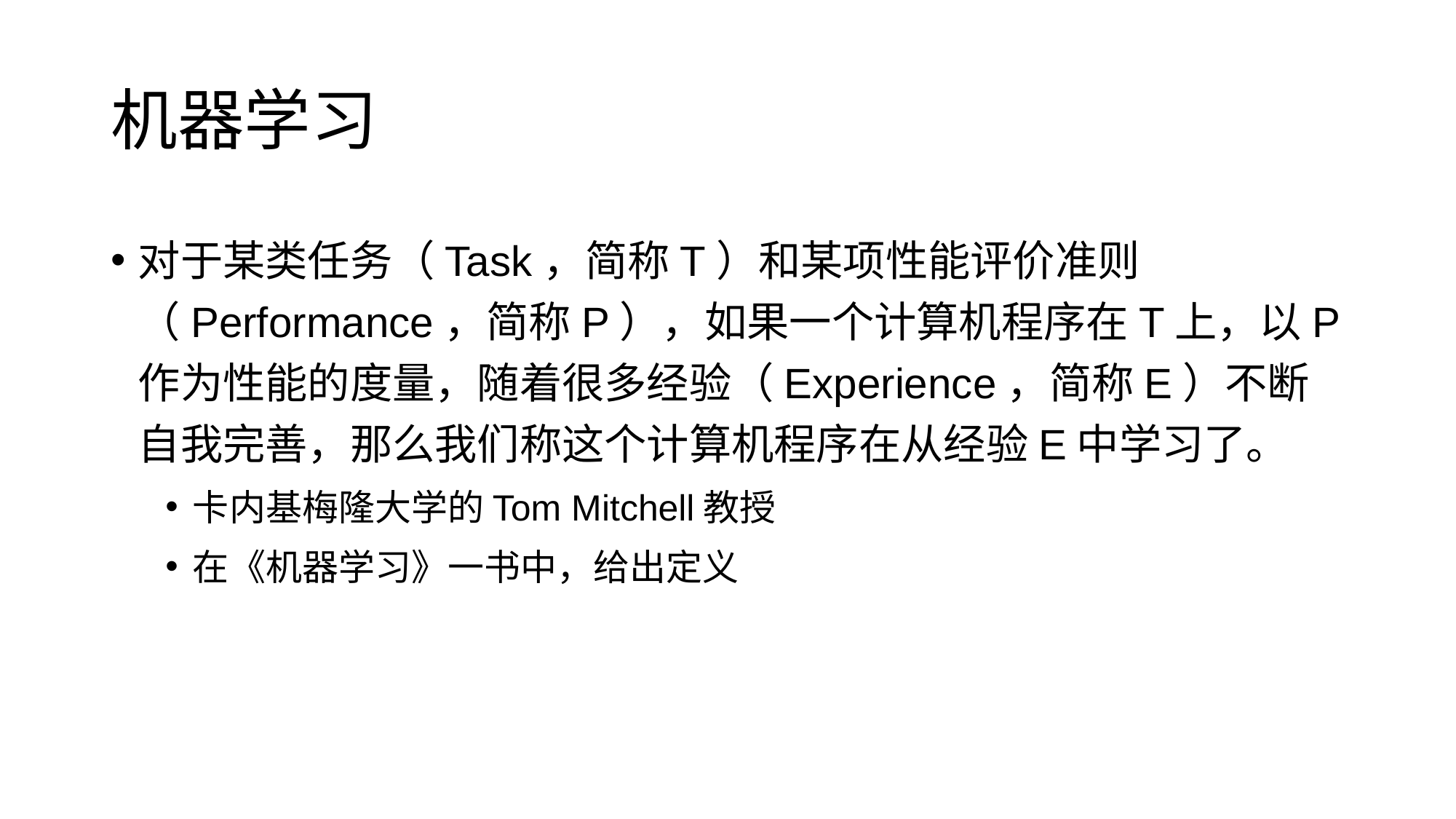

# 机器学习
对于某类任务（Task，简称T）和某项性能评价准则（Performance，简称P），如果一个计算机程序在T上，以P作为性能的度量，随着很多经验（Experience，简称E）不断自我完善，那么我们称这个计算机程序在从经验E中学习了。
卡内基梅隆大学的Tom Mitchell教授
在《机器学习》一书中，给出定义